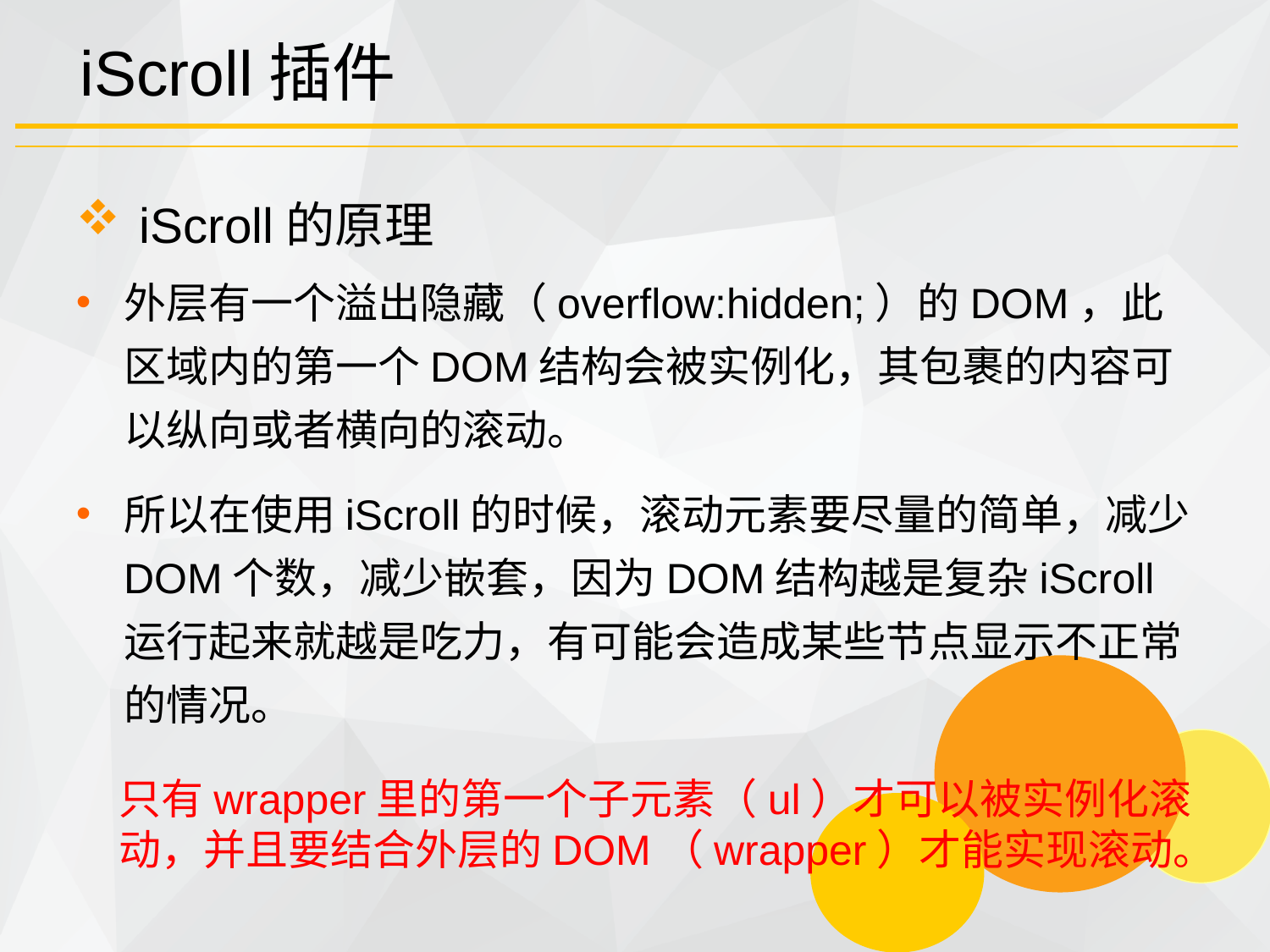

# iScroll插件
iScroll的原理
外层有一个溢出隐藏（overflow:hidden;）的DOM，此区域内的第一个DOM结构会被实例化，其包裹的内容可以纵向或者横向的滚动。
所以在使用iScroll的时候，滚动元素要尽量的简单，减少DOM个数，减少嵌套，因为DOM结构越是复杂iScroll运行起来就越是吃力，有可能会造成某些节点显示不正常的情况。
只有wrapper里的第一个子元素（ul）才可以被实例化滚动，并且要结合外层的DOM（wrapper）才能实现滚动。